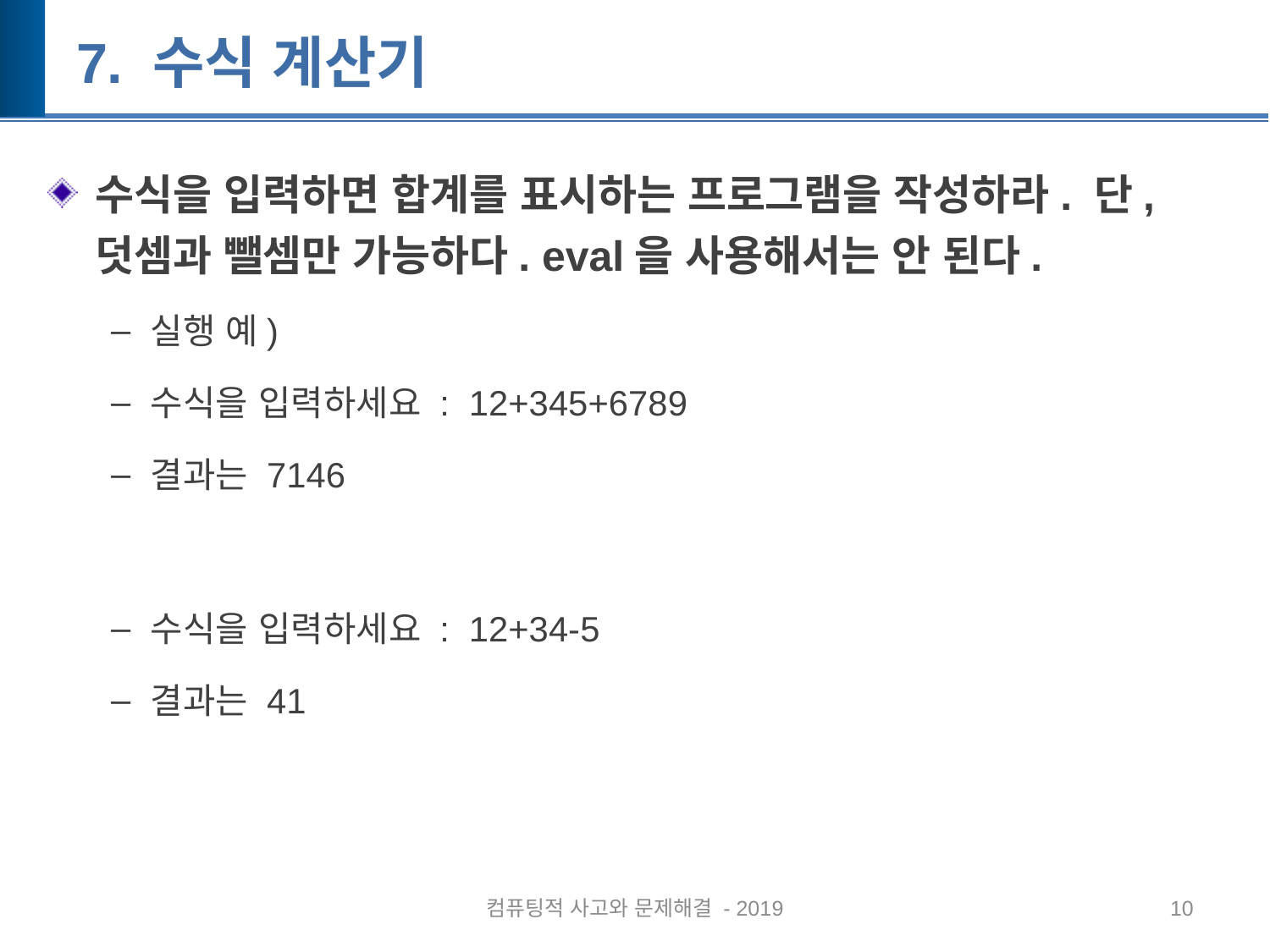

# 7. 수식 계산기
수식을 입력하면 합계를 표시하는 프로그램을 작성하라. 단, 덧셈과 뺄셈만 가능하다. eval을 사용해서는 안 된다.
실행 예)
수식을 입력하세요 :  12+345+6789
결과는 7146

수식을 입력하세요 :  12+34-5
결과는 41
컴퓨팅적 사고와 문제해결 - 2019
10